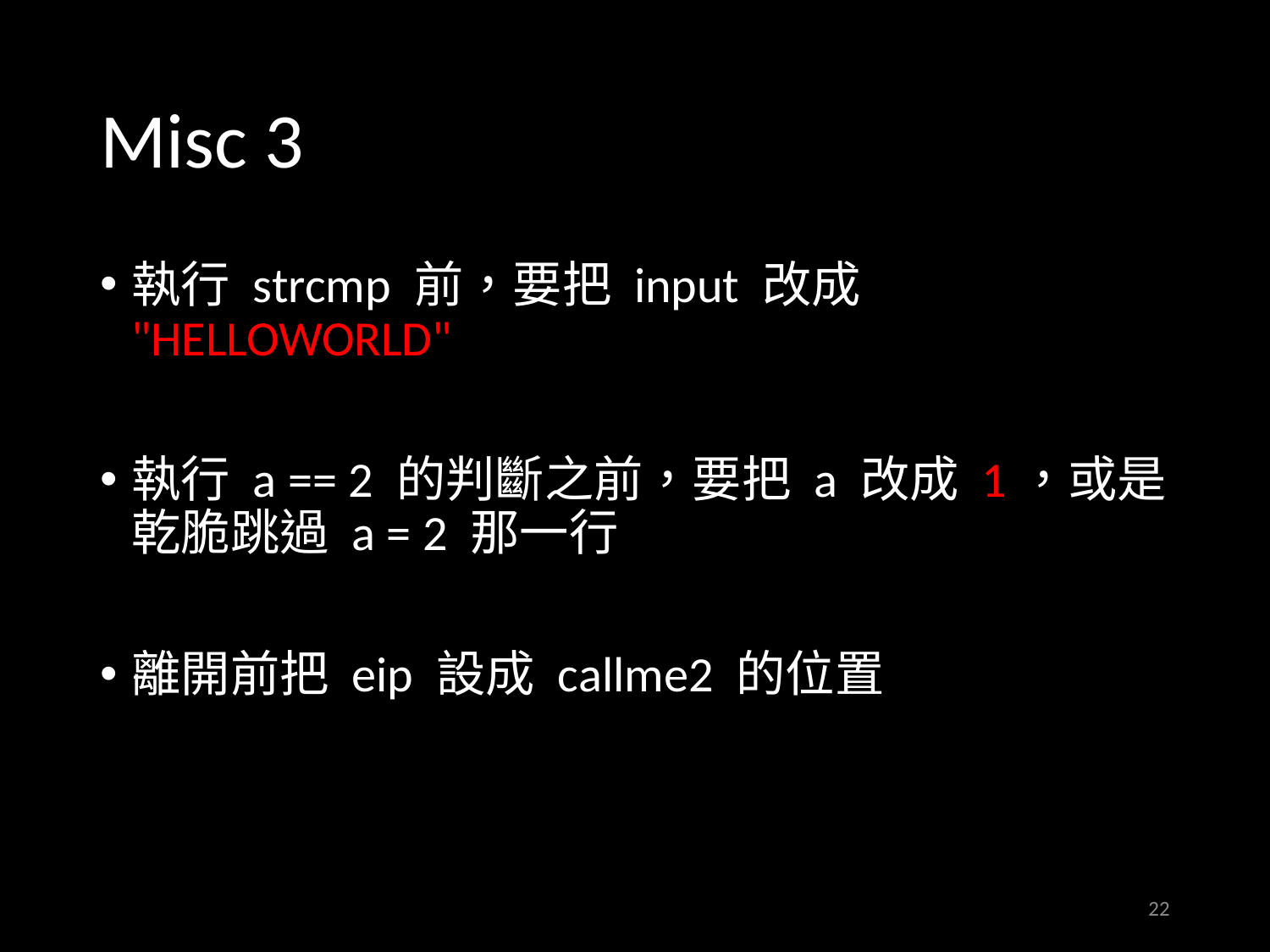

# Misc 3
執行 strcmp 前，要把 input 改成 "HELLOWORLD"

執行 a == 2 的判斷之前，要把 a 改成 1，或是乾脆跳過 a = 2 那一行

離開前把 eip 設成 callme2 的位置
22